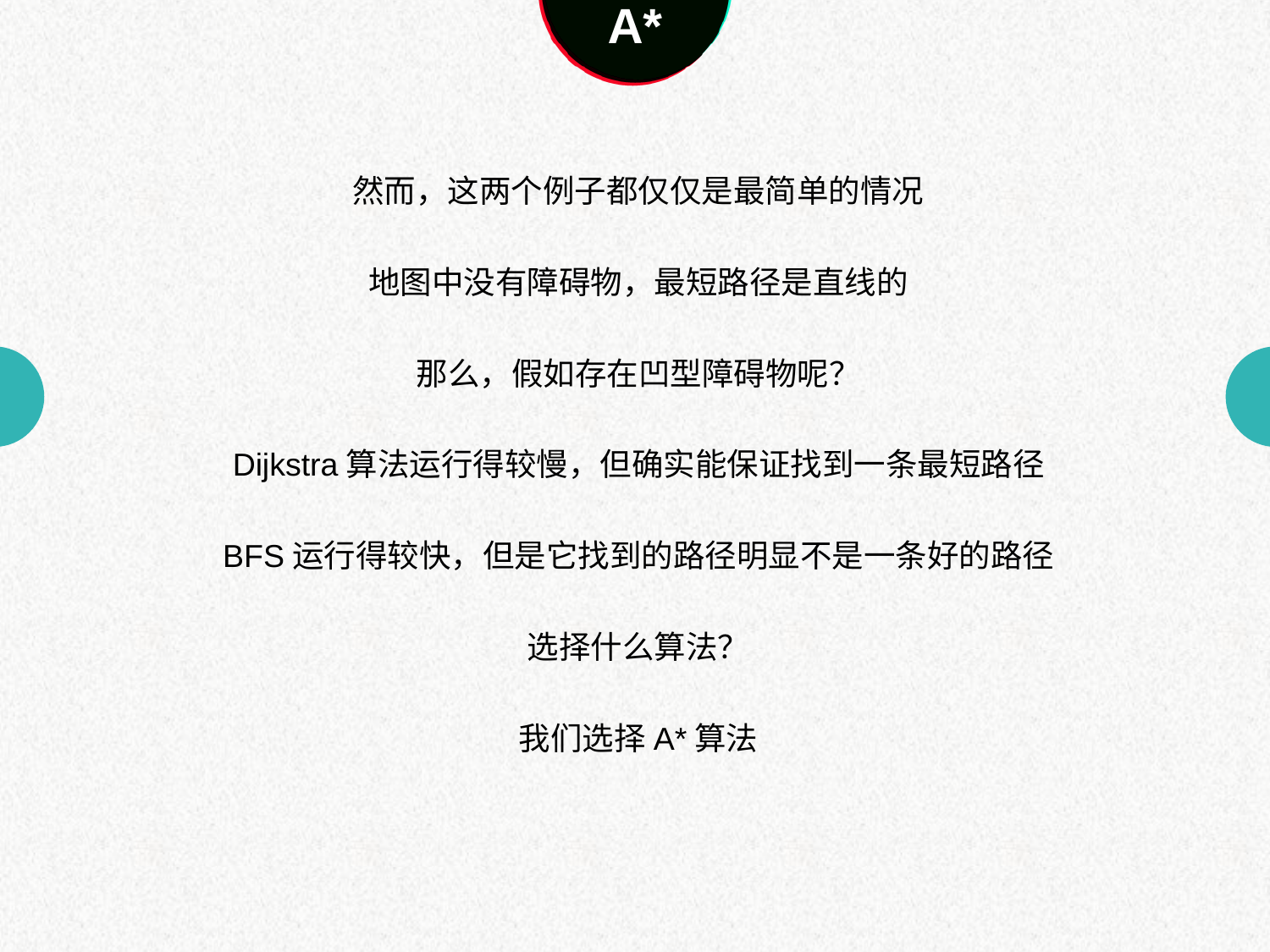

然而，这两个例子都仅仅是最简单的情况
地图中没有障碍物，最短路径是直线的
那么，假如存在凹型障碍物呢？
Dijkstra算法运行得较慢，但确实能保证找到一条最短路径
BFS运行得较快，但是它找到的路径明显不是一条好的路径
选择什么算法？
我们选择A*算法